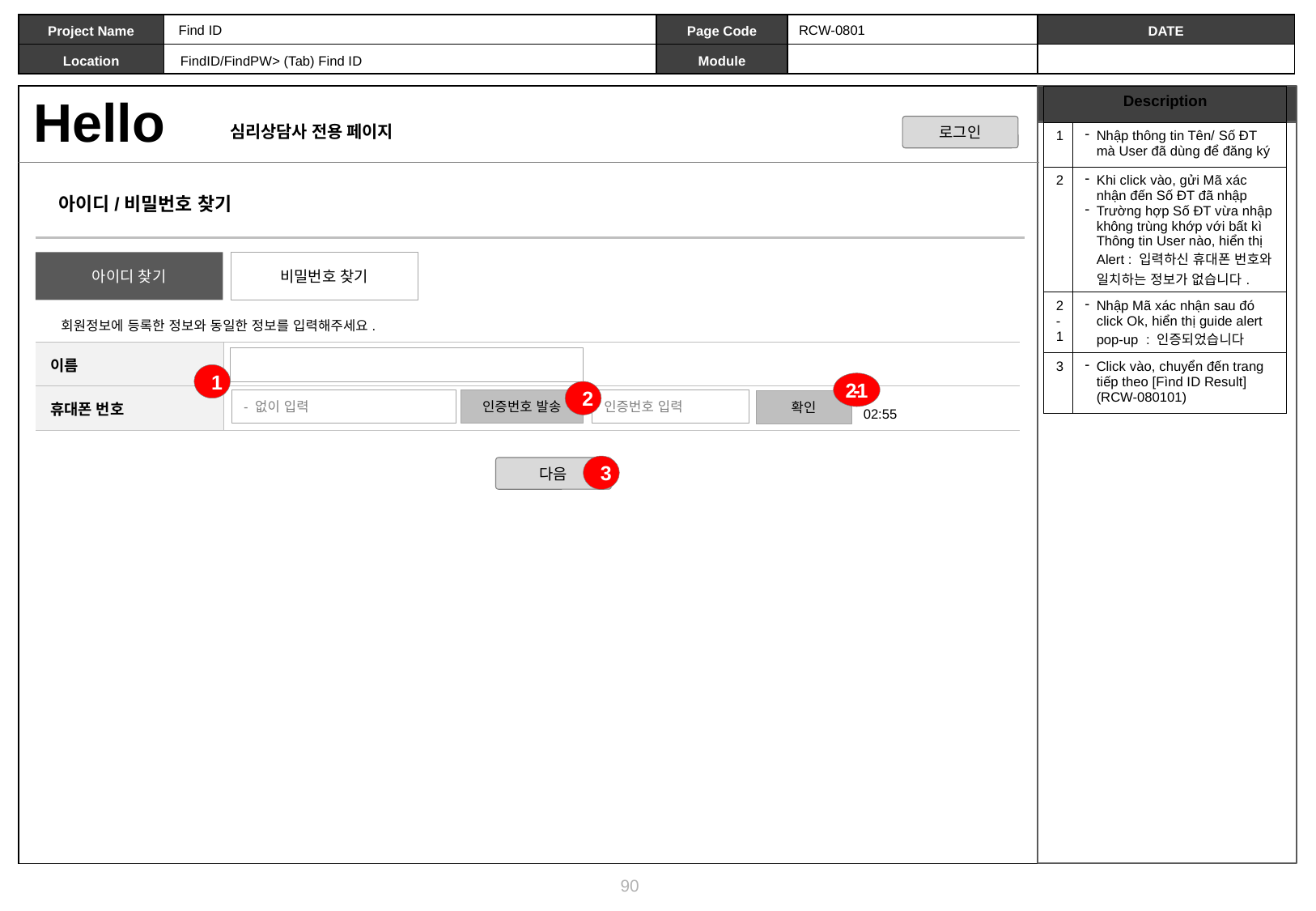

Find ID
RCW-0801
FindID/FindPW> (Tab) Find ID
Hello
| Description |  |
| --- | --- |
| 1 | Nhập thông tin Tên/ Số ĐT mà User đã dùng để đăng ký |
| 2 | Khi click vào, gửi Mã xác nhận đến Số ĐT đã nhập Trường hợp Số ĐT vừa nhập không trùng khớp với bất kì Thông tin User nào, hiển thị Alert : 입력하신 휴대폰 번호와 일치하는 정보가 없습니다. |
| 2-1 | Nhập Mã xác nhận sau đó click Ok, hiển thị guide alert pop-up : 인증되었습니다 |
| 3 | Click vào, chuyển đến trang tiếp theo [Fìnd ID Result](RCW-080101) |
심리상담사 전용 페이지
로그인
아이디/비밀번호 찾기
아이디 찾기
비밀번호 찾기
회원정보에 등록한 정보와 동일한 정보를 입력해주세요.
| 이름 |  |
| --- | --- |
| 휴대폰 번호 |  |

1
2-1
2
- 없이 입력
인증번호 발송
인증번호 입력
확인
02:55
3
다음
90